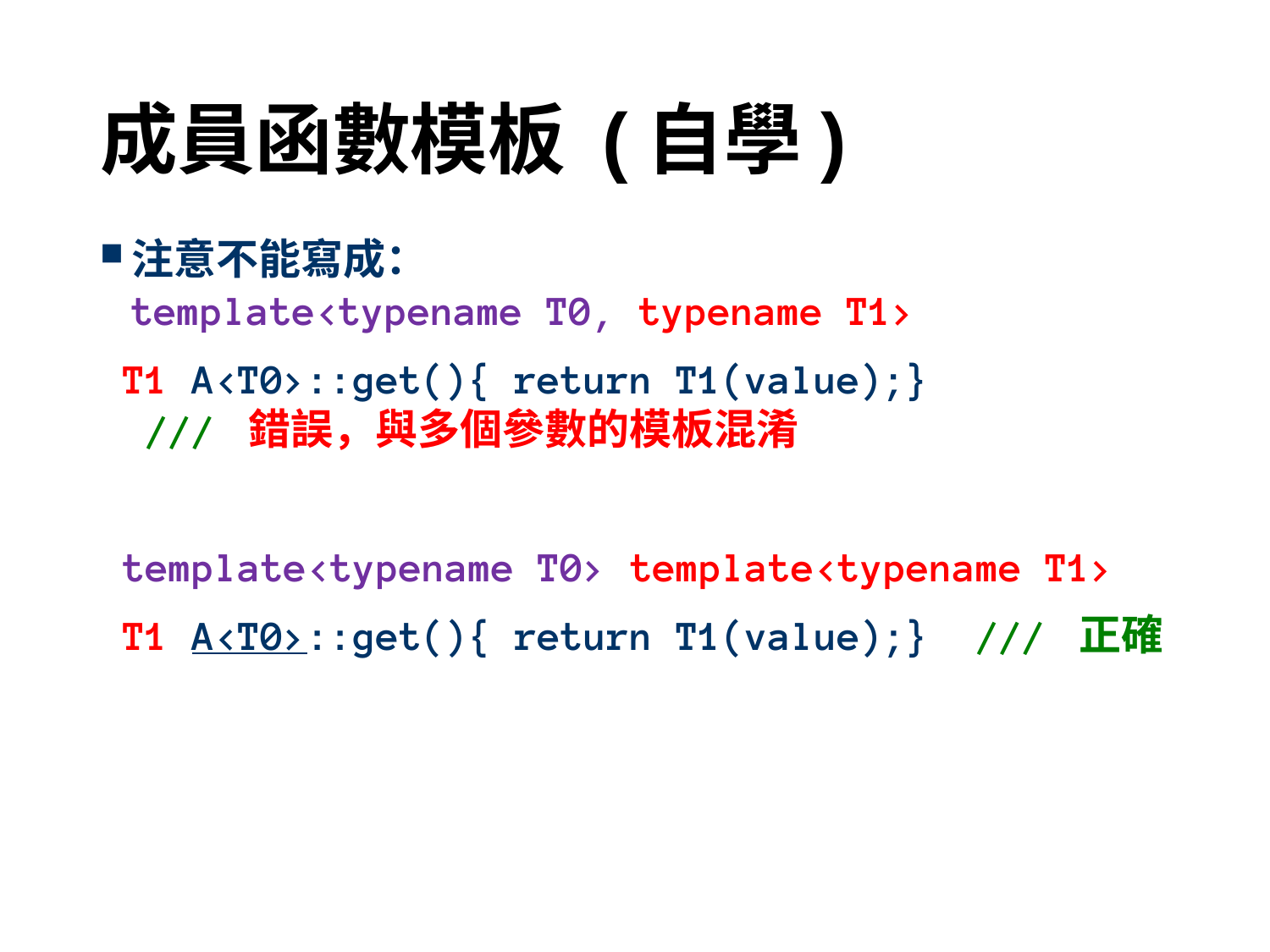

# 成員函數模板 (自學)
注意不能寫成：
template<typename T0, typename T1>
 T1 A<T0>::get(){ return T1(value);}
  /// 錯誤，與多個參數的模板混淆

 template<typename T0> template<typename T1>
 T1 A<T0>::get(){ return T1(value);}  /// 正確